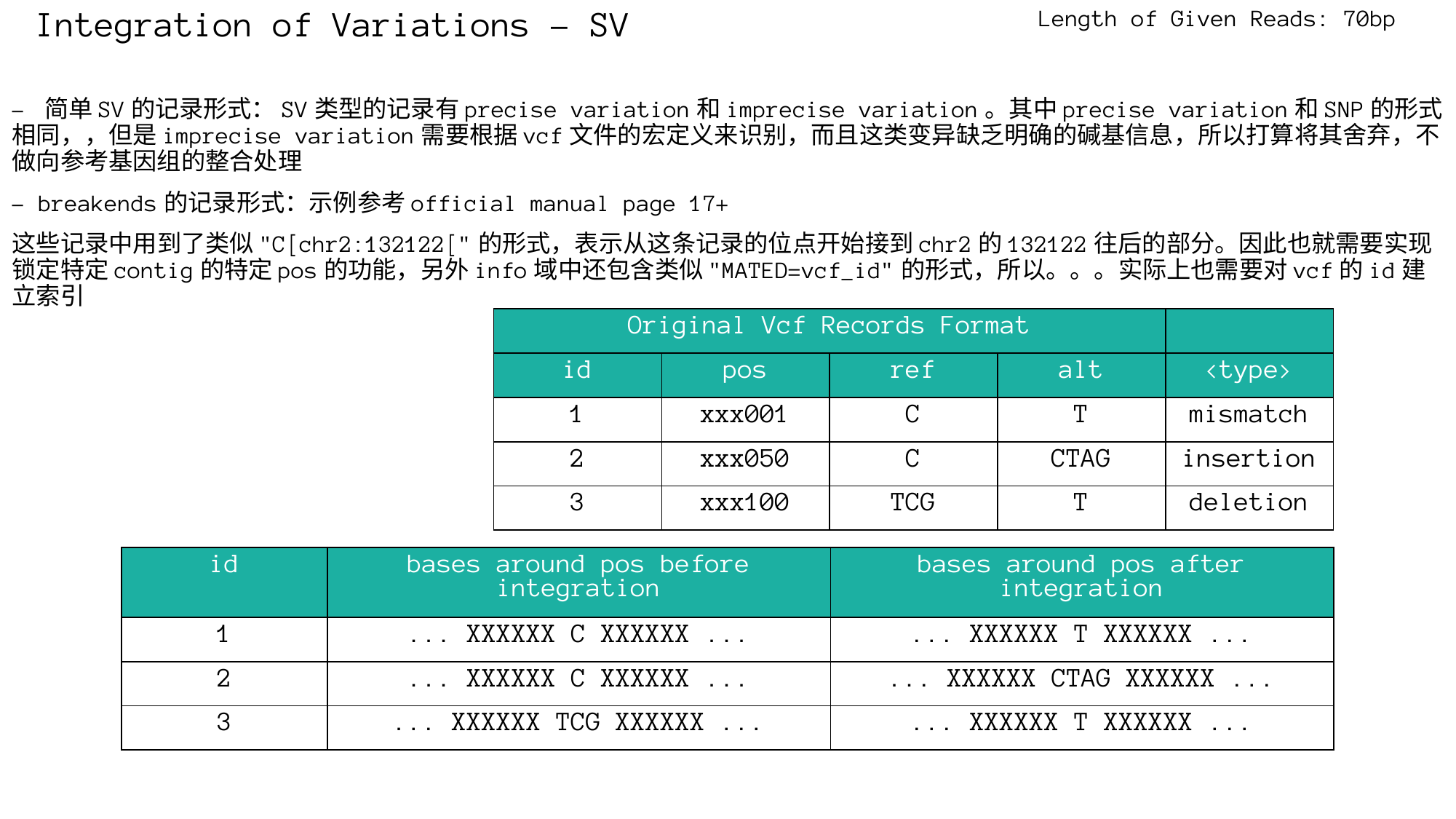

Integration of Variations - SV
Length of Given Reads: 70bp
- 简单SV的记录形式：SV类型的记录有precise variation和imprecise variation。其中precise variation和SNP的形式相同，，但是imprecise variation需要根据vcf文件的宏定义来识别，而且这类变异缺乏明确的碱基信息，所以打算将其舍弃，不做向参考基因组的整合处理
- breakends的记录形式：示例参考official manual page 17+
这些记录中用到了类似"C[chr2:132122["的形式，表示从这条记录的位点开始接到chr2的132122往后的部分。因此也就需要实现锁定特定contig的特定pos的功能，另外info域中还包含类似"MATED=vcf_id"的形式，所以。。。实际上也需要对vcf的id建立索引
| Original Vcf Records Format |  |  |  |  |
| --- | --- | --- | --- | --- |
| id | pos | ref | alt | <type> |
| 1 | xxx001 | C | T | mismatch |
| 2 | xxx050 | C | CTAG | insertion |
| 3 | xxx100 | TCG | T | deletion |
| id | bases around pos before integration | bases around pos after integration |
| --- | --- | --- |
| 1 | ... XXXXXX C XXXXXX ... | ... XXXXXX T XXXXXX ... |
| 2 | ... XXXXXX C XXXXXX ... | ... XXXXXX CTAG XXXXXX ... |
| 3 | ... XXXXXX TCG XXXXXX ... | ... XXXXXX T XXXXXX ... |